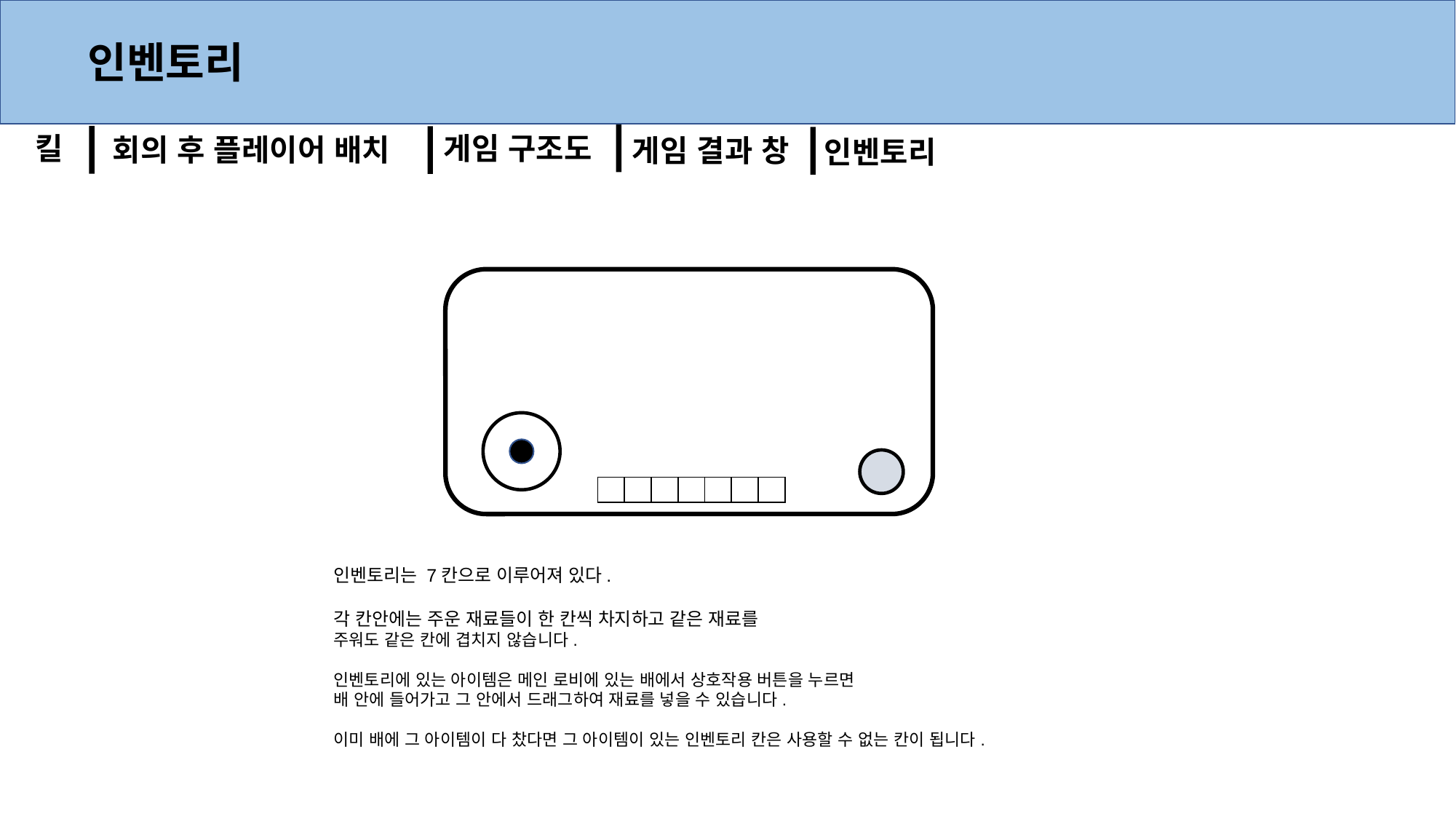

인벤토리
킬

게임 구조도
회의 후 플레이어 배치

게임 결과 창

인벤토리

|  |  |  |  |  |  |  |
| --- | --- | --- | --- | --- | --- | --- |
인벤토리는 7칸으로 이루어져 있다.

각 칸안에는 주운 재료들이 한 칸씩 차지하고 같은 재료를
주워도 같은 칸에 겹치지 않습니다.

인벤토리에 있는 아이템은 메인 로비에 있는 배에서 상호작용 버튼을 누르면
배 안에 들어가고 그 안에서 드래그하여 재료를 넣을 수 있습니다.

이미 배에 그 아이템이 다 찼다면 그 아이템이 있는 인벤토리 칸은 사용할 수 없는 칸이 됩니다.